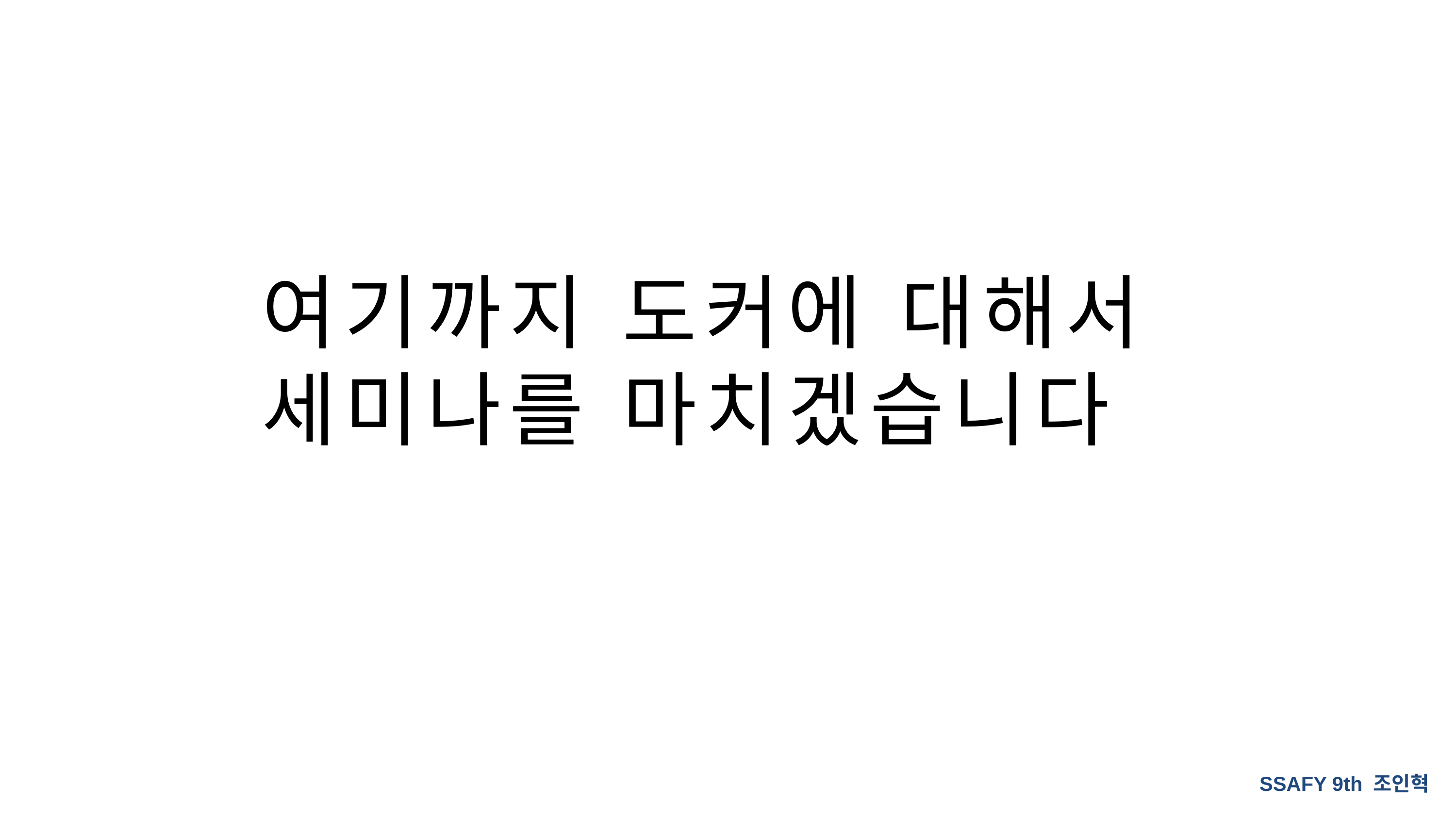

여기까지 도커에 대해서 세미나를 마치겠습니다
SSAFY 9th 조인혁